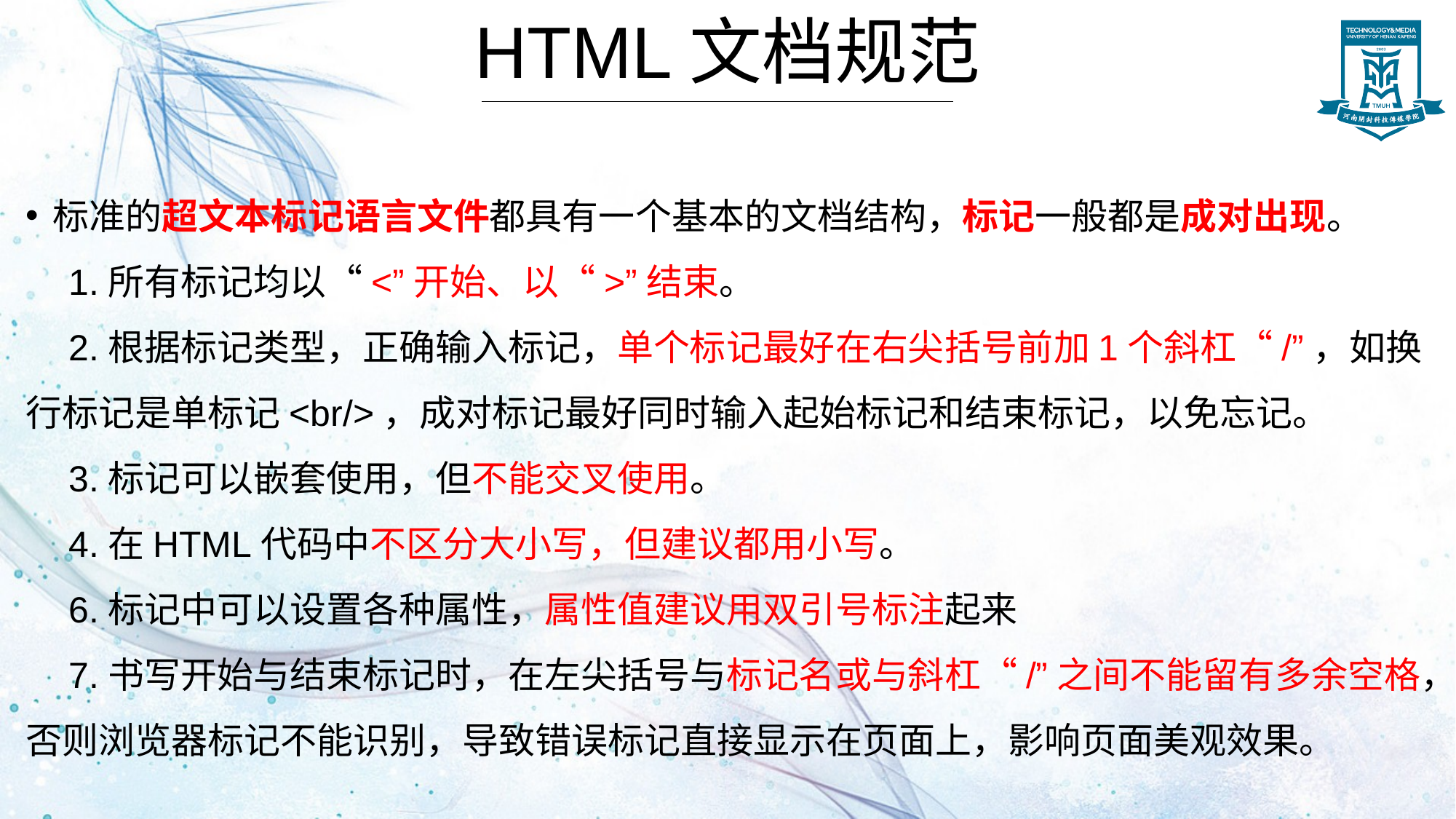

HTML文档规范
标准的超文本标记语言文件都具有一个基本的文档结构，标记一般都是成对出现。
1.所有标记均以“<”开始、以“>”结束。
2.根据标记类型，正确输入标记，单个标记最好在右尖括号前加1个斜杠“/”，如换行标记是单标记<br/>，成对标记最好同时输入起始标记和结束标记，以免忘记。
3.标记可以嵌套使用，但不能交叉使用。
4.在HTML代码中不区分大小写，但建议都用小写。
6.标记中可以设置各种属性，属性值建议用双引号标注起来
7.书写开始与结束标记时，在左尖括号与标记名或与斜杠“/”之间不能留有多余空格，否则浏览器标记不能识别，导致错误标记直接显示在页面上，影响页面美观效果。